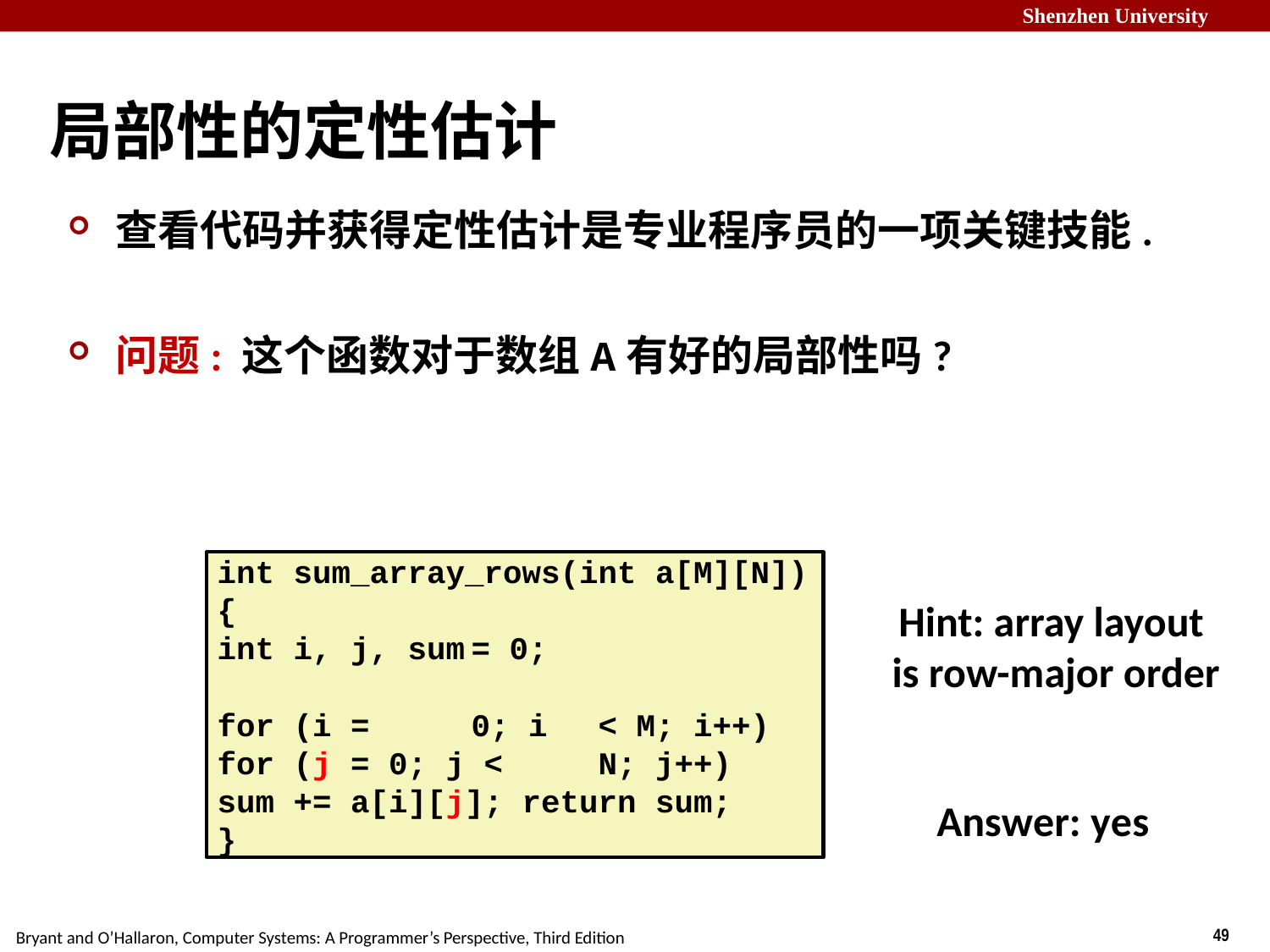

# 局部性的定性估计
查看代码并获得定性估计是专业程序员的一项关键技能.

问题: 这个函数对于数组A有好的局部性吗?
int sum_array_rows(int a[M][N])
{
int i, j, sum	= 0;

for (i =	0; i	< M; i++) for (j = 0; j <	N; j++)
sum += a[i][j]; return sum;
}
Hint: array layout is row-major order
Answer: yes